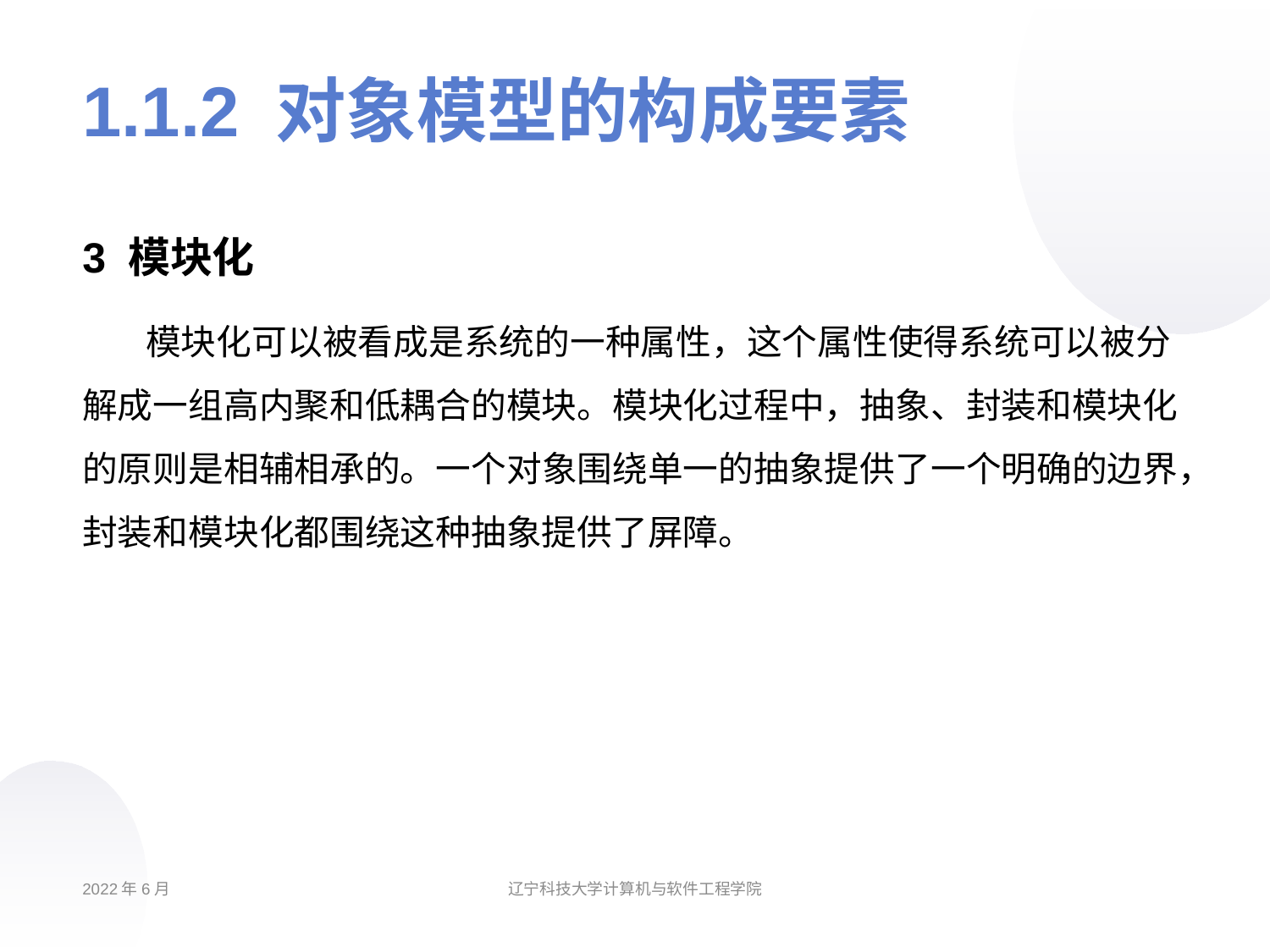

# 1.1.2 对象模型的构成要素
3 模块化
模块化可以被看成是系统的一种属性，这个属性使得系统可以被分解成一组高内聚和低耦合的模块。模块化过程中，抽象、封装和模块化的原则是相辅相承的。一个对象围绕单一的抽象提供了一个明确的边界，封装和模块化都围绕这种抽象提供了屏障。

2022年6月
辽宁科技大学计算机与软件工程学院
38